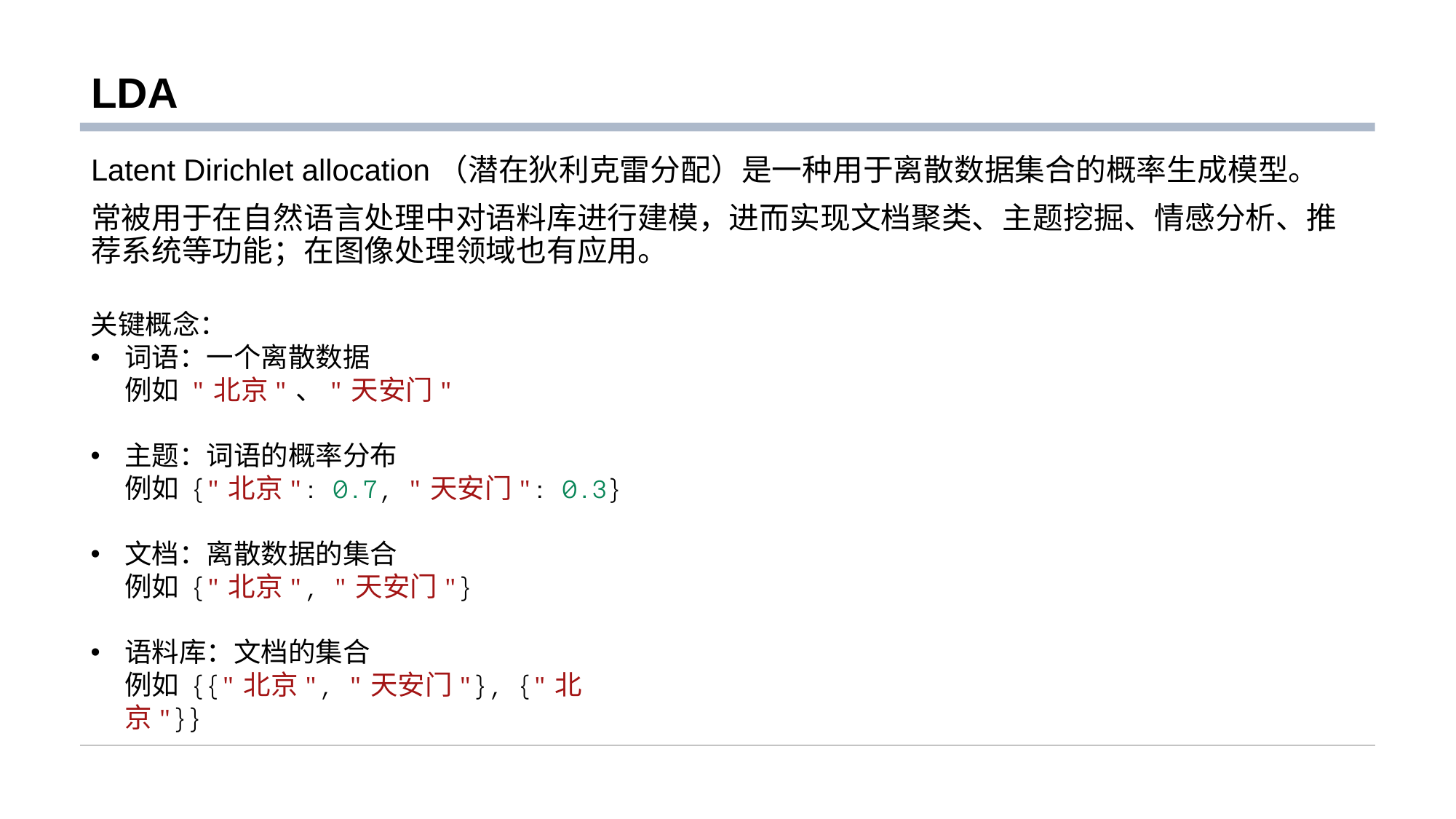

# LDA
Latent Dirichlet allocation（潜在狄利克雷分配）是一种用于离散数据集合的概率生成模型。
常被用于在自然语言处理中对语料库进行建模，进而实现文档聚类、主题挖掘、情感分析、推荐系统等功能；在图像处理领域也有应用。
关键概念：
词语：一个离散数据
例如 "北京"、"天安门"

主题：词语的概率分布
例如 {"北京": 0.7, "天安门": 0.3}

文档：离散数据的集合
例如 {"北京", "天安门"}

语料库：文档的集合
例如 {{"北京", "天安门"}, {"北京"}}